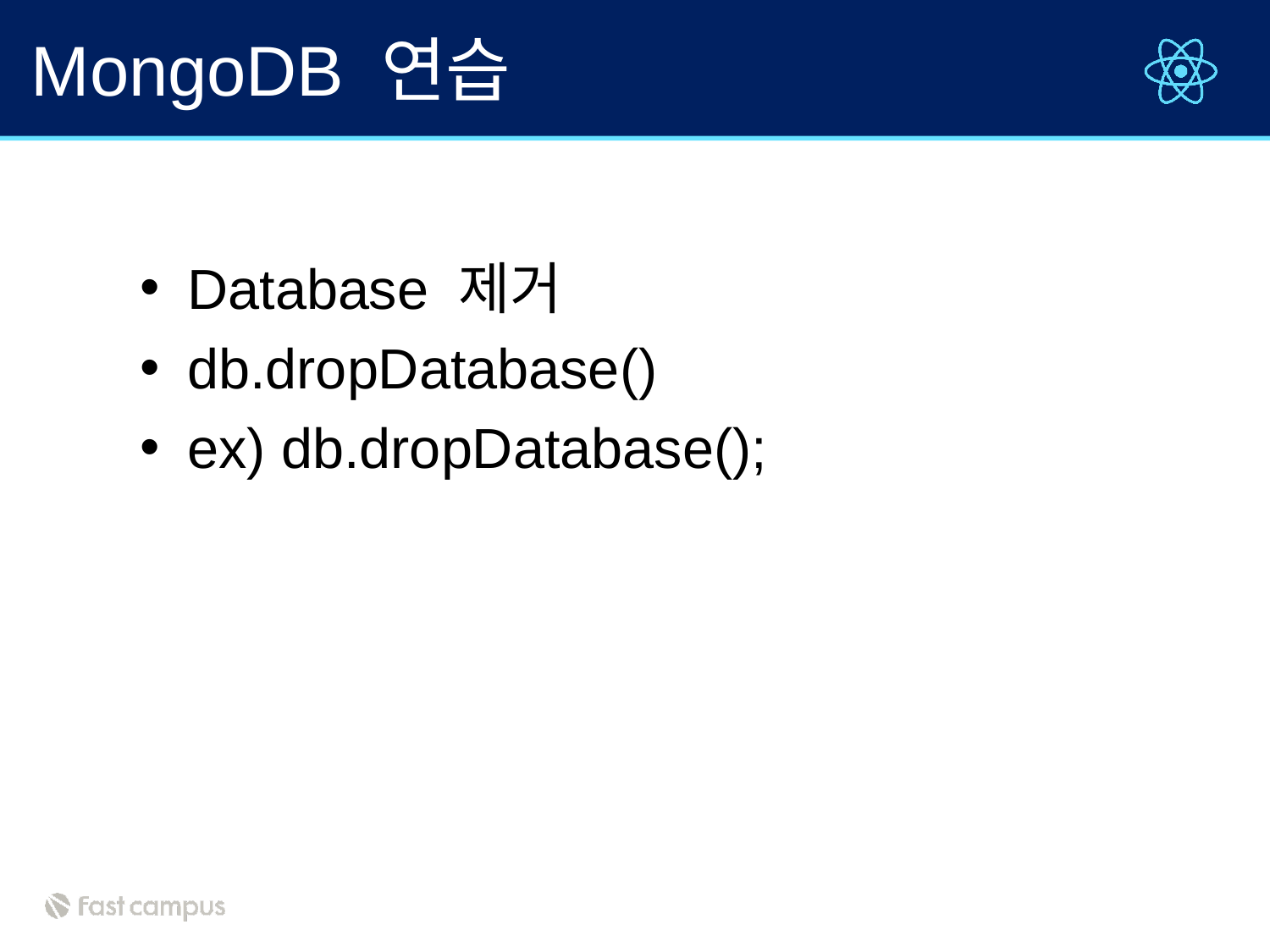

# MongoDB 연습
Database 제거
db.dropDatabase()
ex) db.dropDatabase();